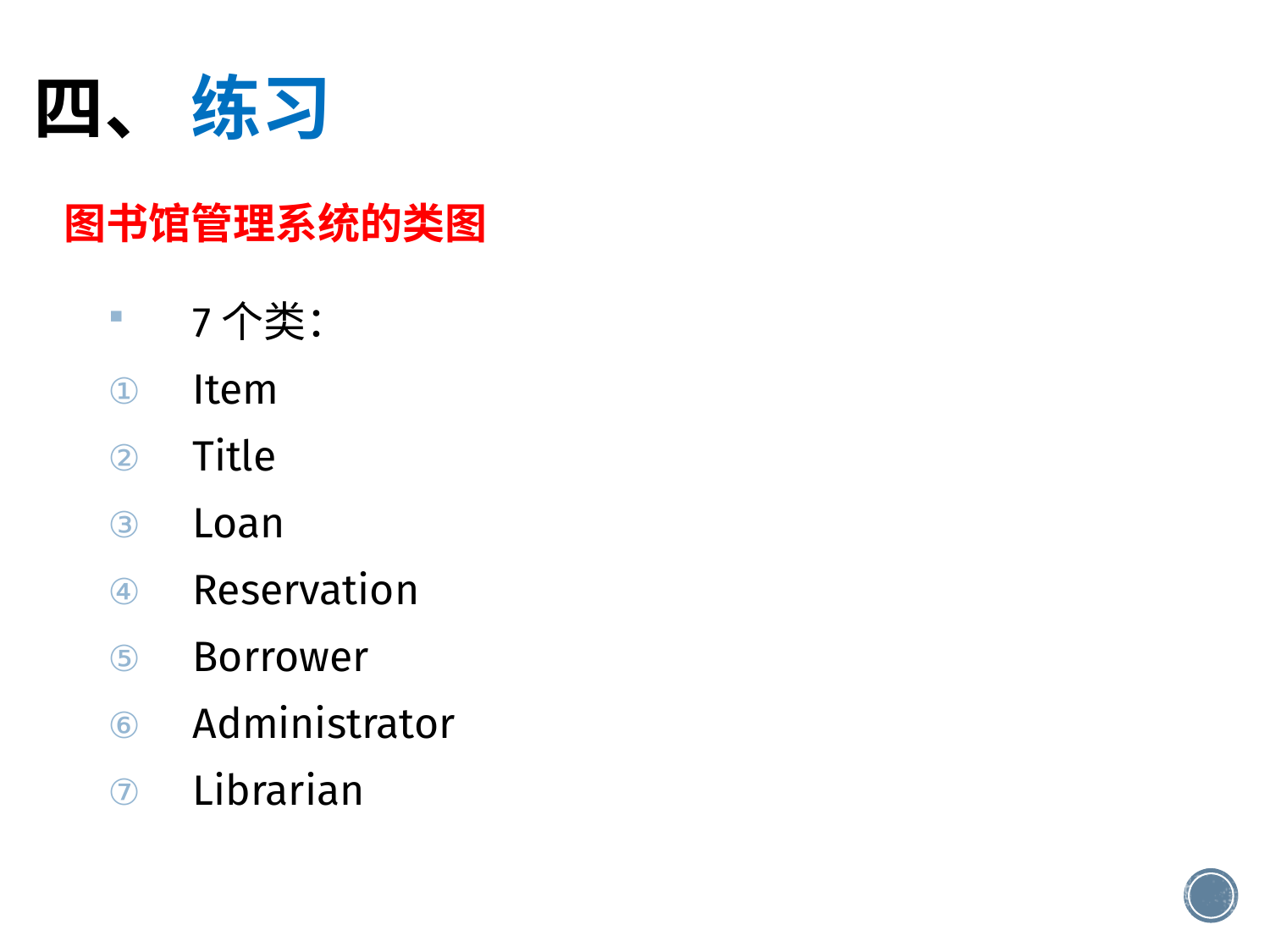

四、 练习
# 图书馆管理系统的类图
7个类：
Item
Title
Loan
Reservation
Borrower
Administrator
Librarian